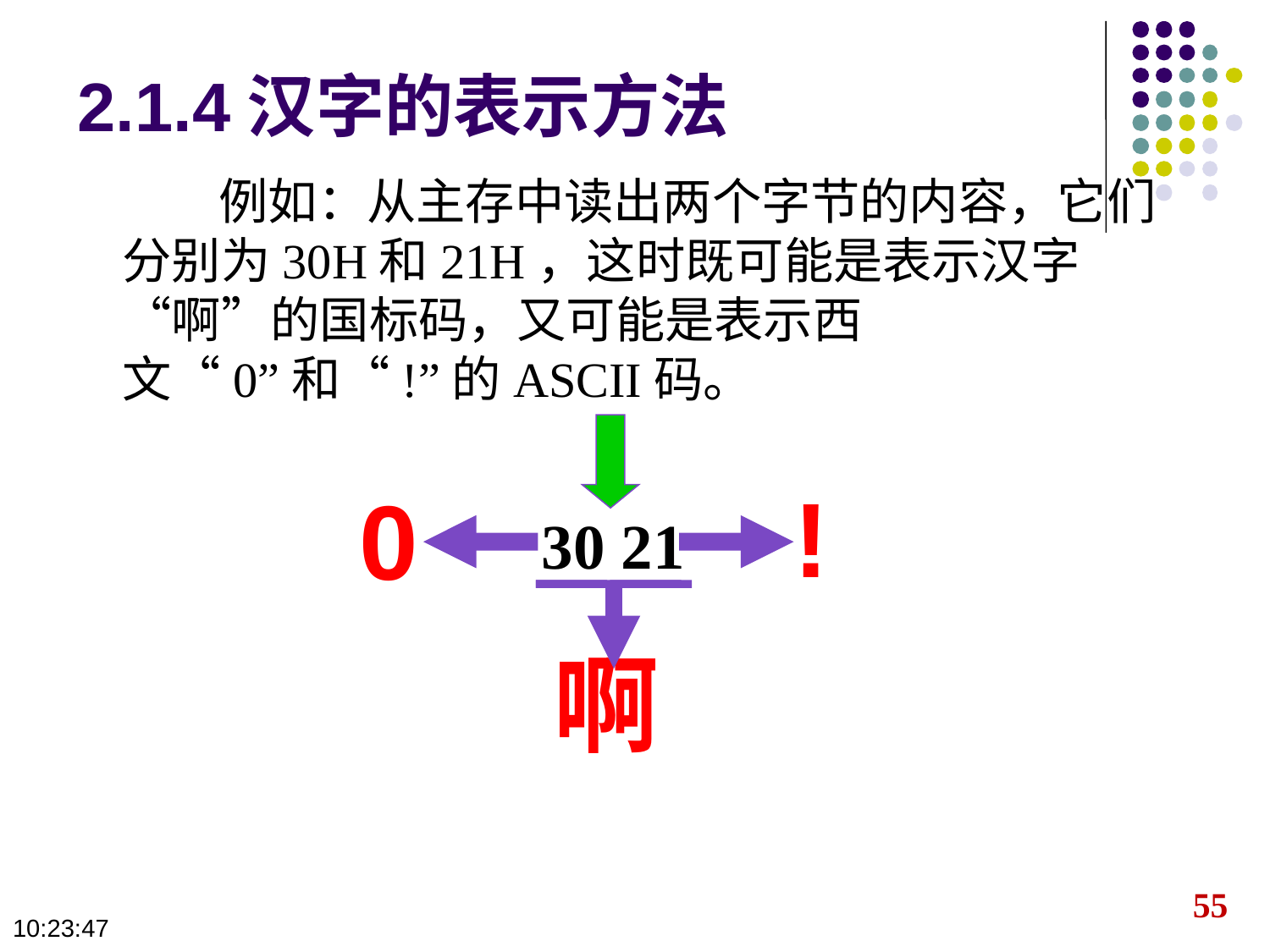

2.1.4汉字的表示方法
            例如：从主存中读出两个字节的内容，它们分别为30H和21H，这时既可能是表示汉字“啊”的国标码，又可能是表示西文“0”和“!”的ASCII码。

!
0
30 21

啊
55
10:23:47